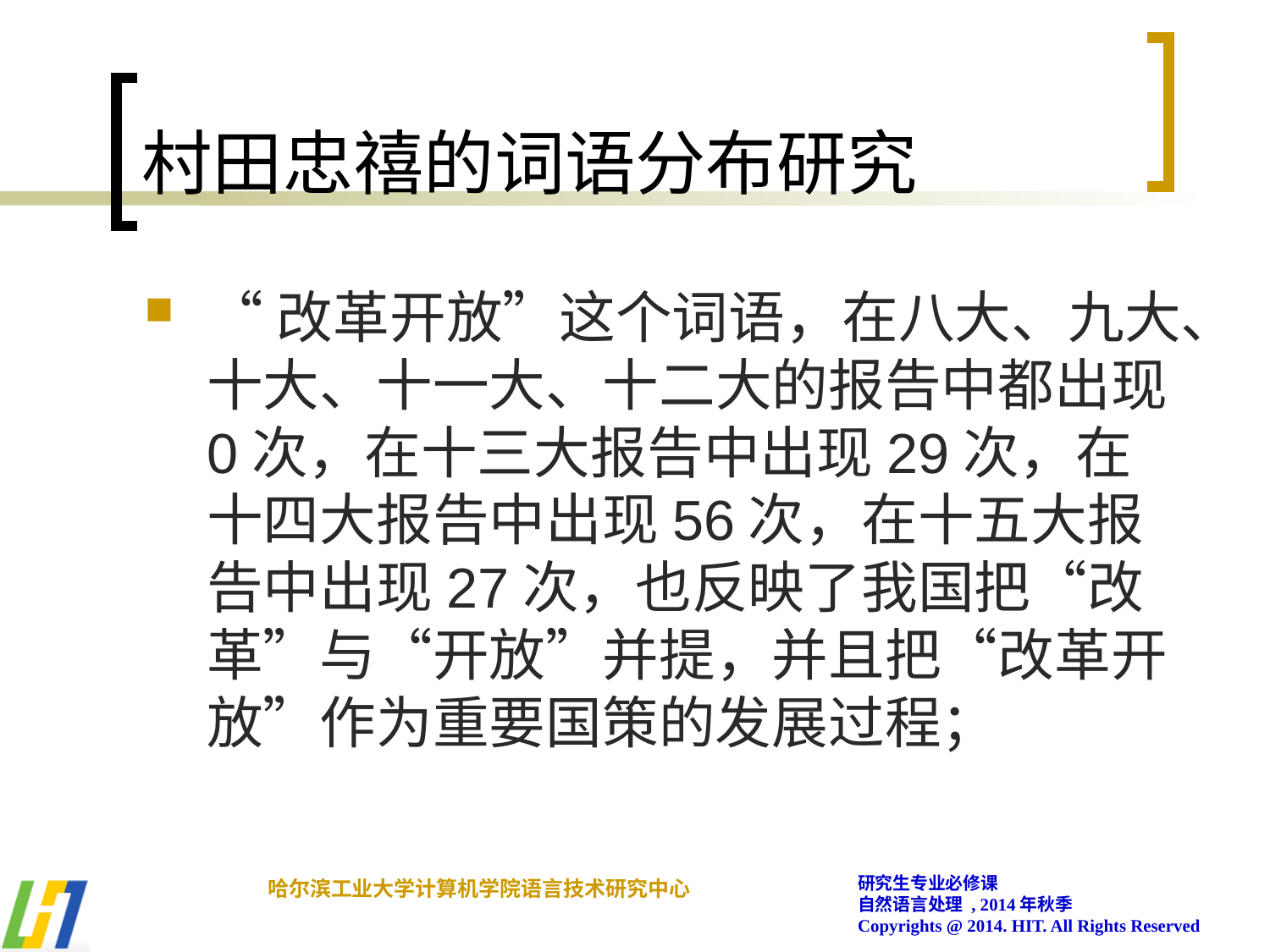

# 村田忠禧的词语分布研究
“改革开放”这个词语，在八大、九大、十大、十一大、十二大的报告中都出现0次，在十三大报告中出现29次，在十四大报告中出现56次，在十五大报告中出现27次，也反映了我国把“改革”与“开放”并提，并且把“改革开放”作为重要国策的发展过程；

研究生专业必修课
自然语言处理 , 2014年秋季
Copyrights @ 2014. HIT. All Rights Reserved
哈尔滨工业大学计算机学院语言技术研究中心